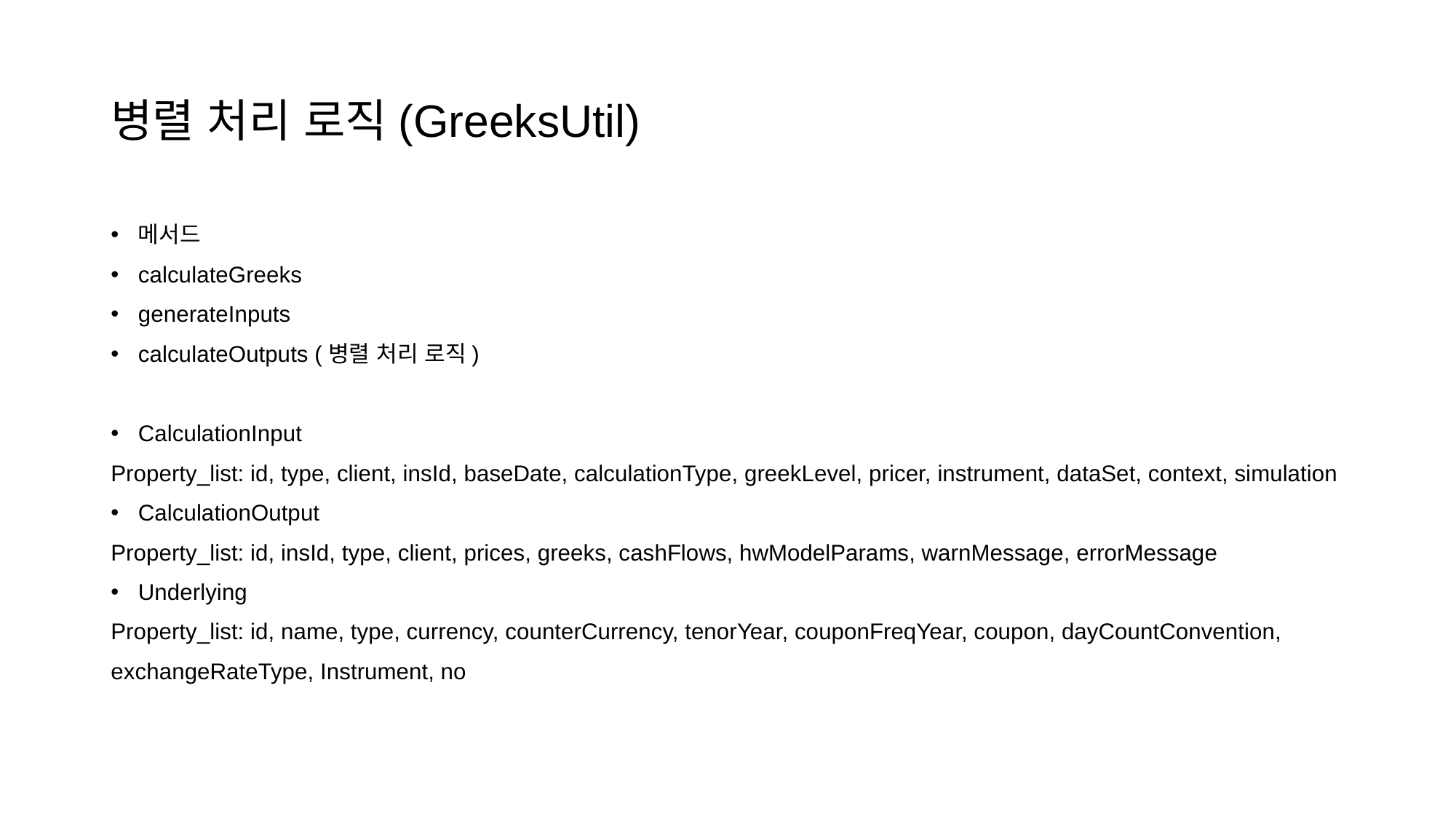

# 병렬 처리 로직(GreeksUtil)
메서드
calculateGreeks
generateInputs
calculateOutputs (병렬 처리 로직)

CalculationInput
Property_list: id, type, client, insId, baseDate, calculationType, greekLevel, pricer, instrument, dataSet, context, simulation
CalculationOutput
Property_list: id, insId, type, client, prices, greeks, cashFlows, hwModelParams, warnMessage, errorMessage
Underlying
Property_list: id, name, type, currency, counterCurrency, tenorYear, couponFreqYear, coupon, dayCountConvention,
exchangeRateType, Instrument, no